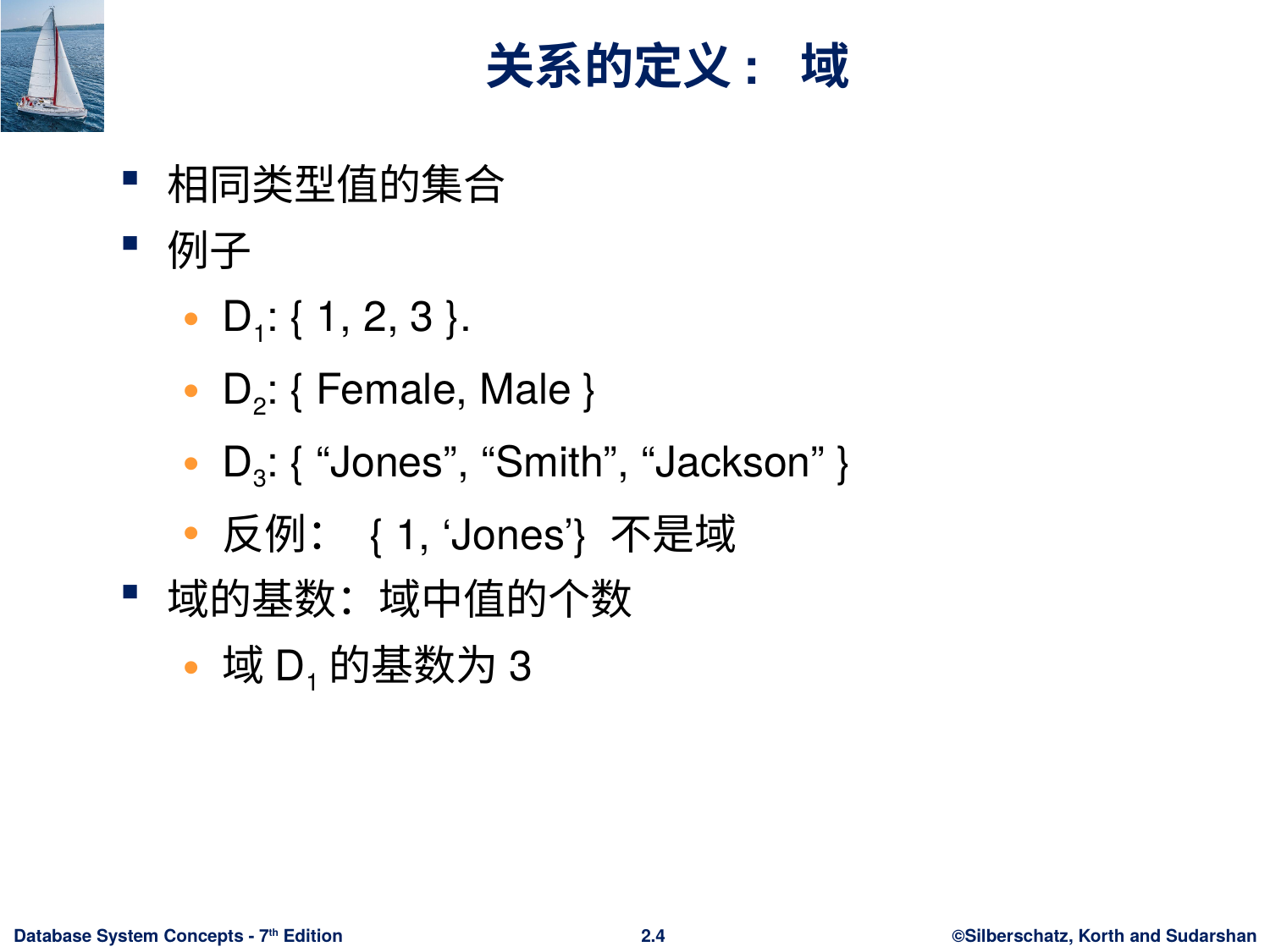

# 关系的定义:  域
相同类型值的集合
例子
D1: { 1, 2, 3 }.
D2: { Female, Male }
D3: { “Jones”, “Smith”, “Jackson” }
反例： { 1, ‘Jones’} 不是域
域的基数：域中值的个数
域D1的基数为3